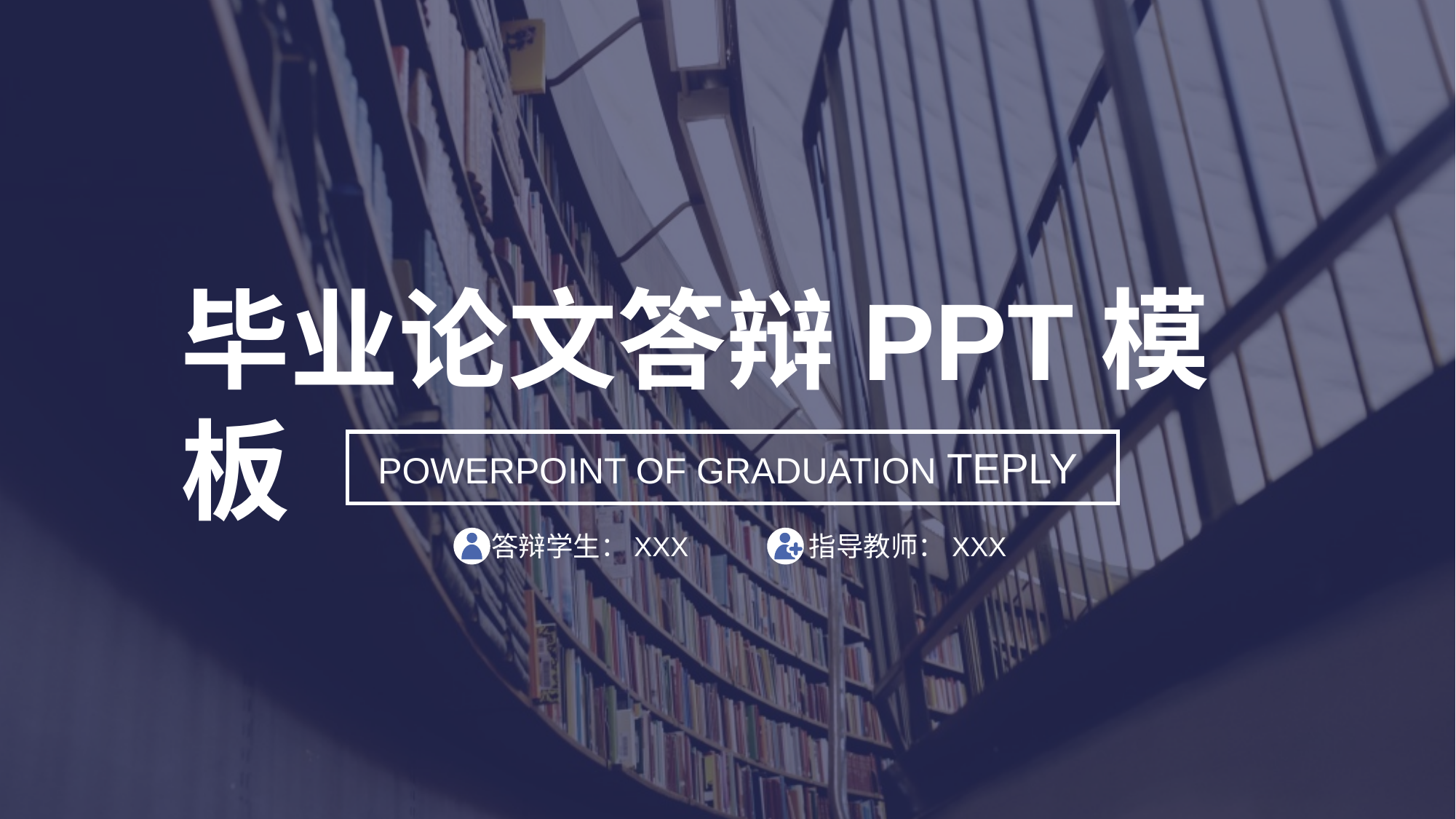

毕业论文答辩PPT模板

POWERPOINT OF GRADUATION TEPLY
答辩学生：XXX
指导教师：XXX